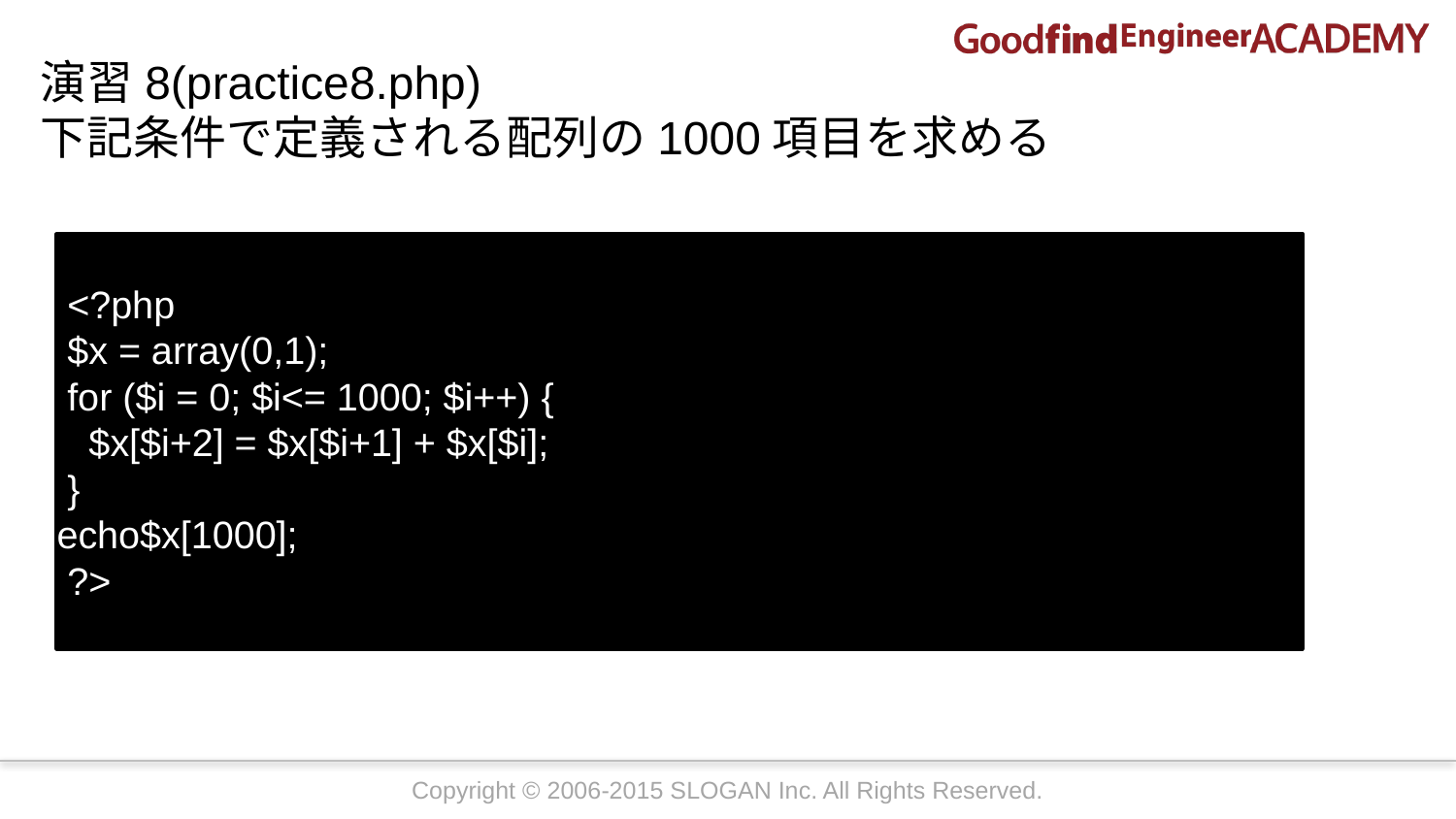

演習8(practice8.php)
下記条件で定義される配列の1000項目を求める

 <?php
 $x = array(0,1);
 for ($i = 0; $i<= 1000; $i++) {
   $x[$i+2] = $x[$i+1] + $x[$i];
 }
echo$x[1000];
 ?>